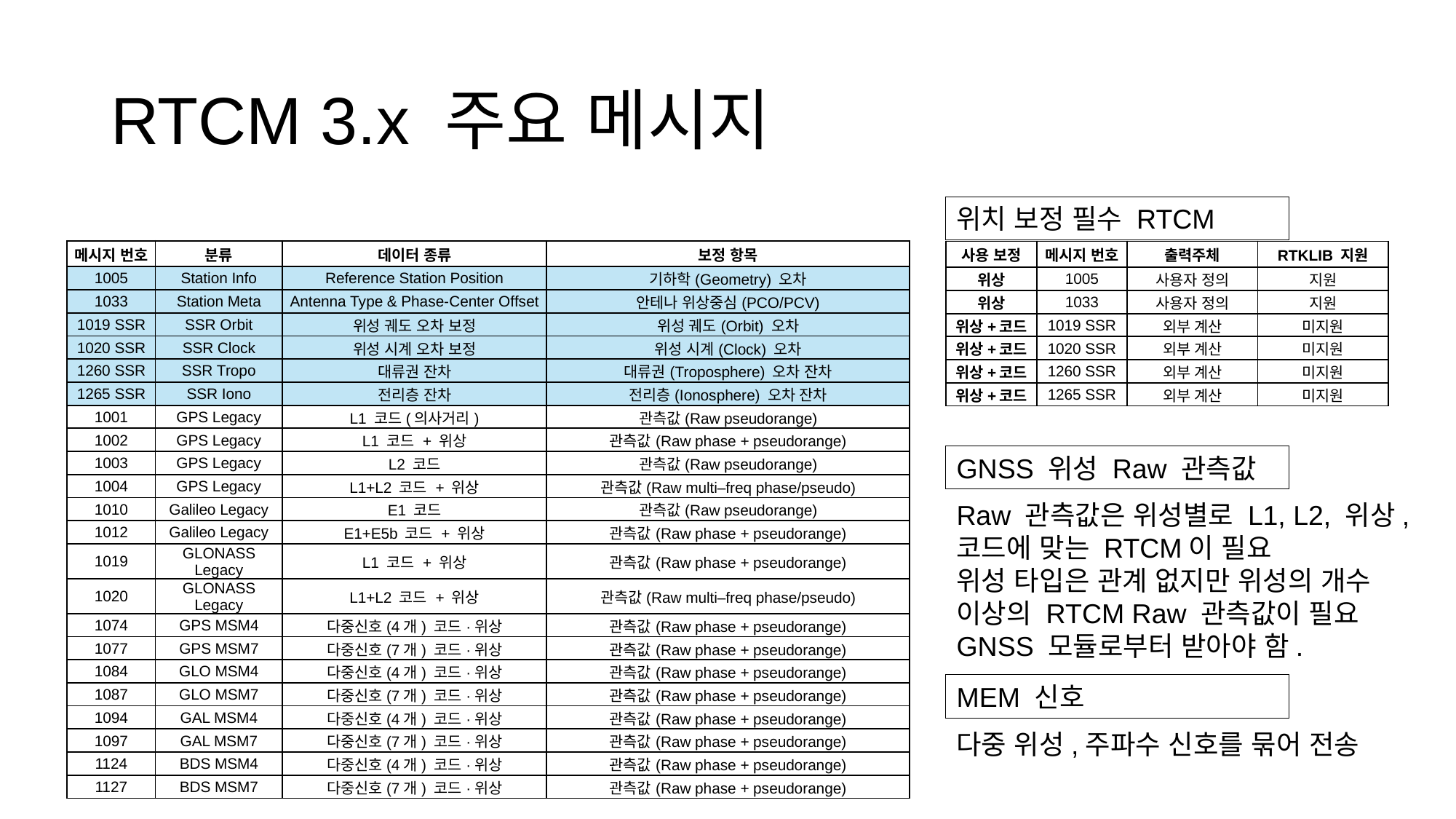

# RTCM 3.x 주요 메시지
위치 보정 필수 RTCM
| 메시지 번호 | 분류 | 데이터 종류 | 보정 항목 |
| --- | --- | --- | --- |
| 1005 | Station Info | Reference Station Position | 기하학(Geometry) 오차 |
| 1033 | Station Meta | Antenna Type & Phase-Center Offset | 안테나 위상중심(PCO/PCV) |
| 1019 SSR | SSR Orbit | 위성 궤도 오차 보정 | 위성 궤도(Orbit) 오차 |
| 1020 SSR | SSR Clock | 위성 시계 오차 보정 | 위성 시계(Clock) 오차 |
| 1260 SSR | SSR Tropo | 대류권 잔차 | 대류권(Troposphere) 오차 잔차 |
| 1265 SSR | SSR Iono | 전리층 잔차 | 전리층(Ionosphere) 오차 잔차 |
| 1001 | GPS Legacy | L1 코드(의사거리) | 관측값(Raw pseudorange) |
| 1002 | GPS Legacy | L1 코드 + 위상 | 관측값(Raw phase + pseudorange) |
| 1003 | GPS Legacy | L2 코드 | 관측값(Raw pseudorange) |
| 1004 | GPS Legacy | L1+L2 코드 + 위상 | 관측값(Raw multi–freq phase/pseudo) |
| 1010 | Galileo Legacy | E1 코드 | 관측값(Raw pseudorange) |
| 1012 | Galileo Legacy | E1+E5b 코드 + 위상 | 관측값(Raw phase + pseudorange) |
| 1019 | GLONASS Legacy | L1 코드 + 위상 | 관측값(Raw phase + pseudorange) |
| 1020 | GLONASS Legacy | L1+L2 코드 + 위상 | 관측값(Raw multi–freq phase/pseudo) |
| 1074 | GPS MSM4 | 다중신호(4개) 코드·위상 | 관측값(Raw phase + pseudorange) |
| 1077 | GPS MSM7 | 다중신호(7개) 코드·위상 | 관측값(Raw phase + pseudorange) |
| 1084 | GLO MSM4 | 다중신호(4개) 코드·위상 | 관측값(Raw phase + pseudorange) |
| 1087 | GLO MSM7 | 다중신호(7개) 코드·위상 | 관측값(Raw phase + pseudorange) |
| 1094 | GAL MSM4 | 다중신호(4개) 코드·위상 | 관측값(Raw phase + pseudorange) |
| 1097 | GAL MSM7 | 다중신호(7개) 코드·위상 | 관측값(Raw phase + pseudorange) |
| 1124 | BDS MSM4 | 다중신호(4개) 코드·위상 | 관측값(Raw phase + pseudorange) |
| 1127 | BDS MSM7 | 다중신호(7개) 코드·위상 | 관측값(Raw phase + pseudorange) |
| 사용 보정 | 메시지 번호 | 출력주체 | RTKLIB 지원 |
| --- | --- | --- | --- |
| 위상 | 1005 | 사용자 정의 | 지원 |
| 위상 | 1033 | 사용자 정의 | 지원 |
| 위상+코드 | 1019 SSR | 외부 계산 | 미지원 |
| 위상+코드 | 1020 SSR | 외부 계산 | 미지원 |
| 위상+코드 | 1260 SSR | 외부 계산 | 미지원 |
| 위상+코드 | 1265 SSR | 외부 계산 | 미지원 |
GNSS 위성 Raw 관측값
Raw 관측값은 위성별로 L1, L2, 위상, 코드에 맞는 RTCM이 필요
위성 타입은 관계 없지만 위성의 개수 이상의 RTCM Raw 관측값이 필요
GNSS 모듈로부터 받아야 함.
MEM 신호
다중 위성,주파수 신호를 묶어 전송